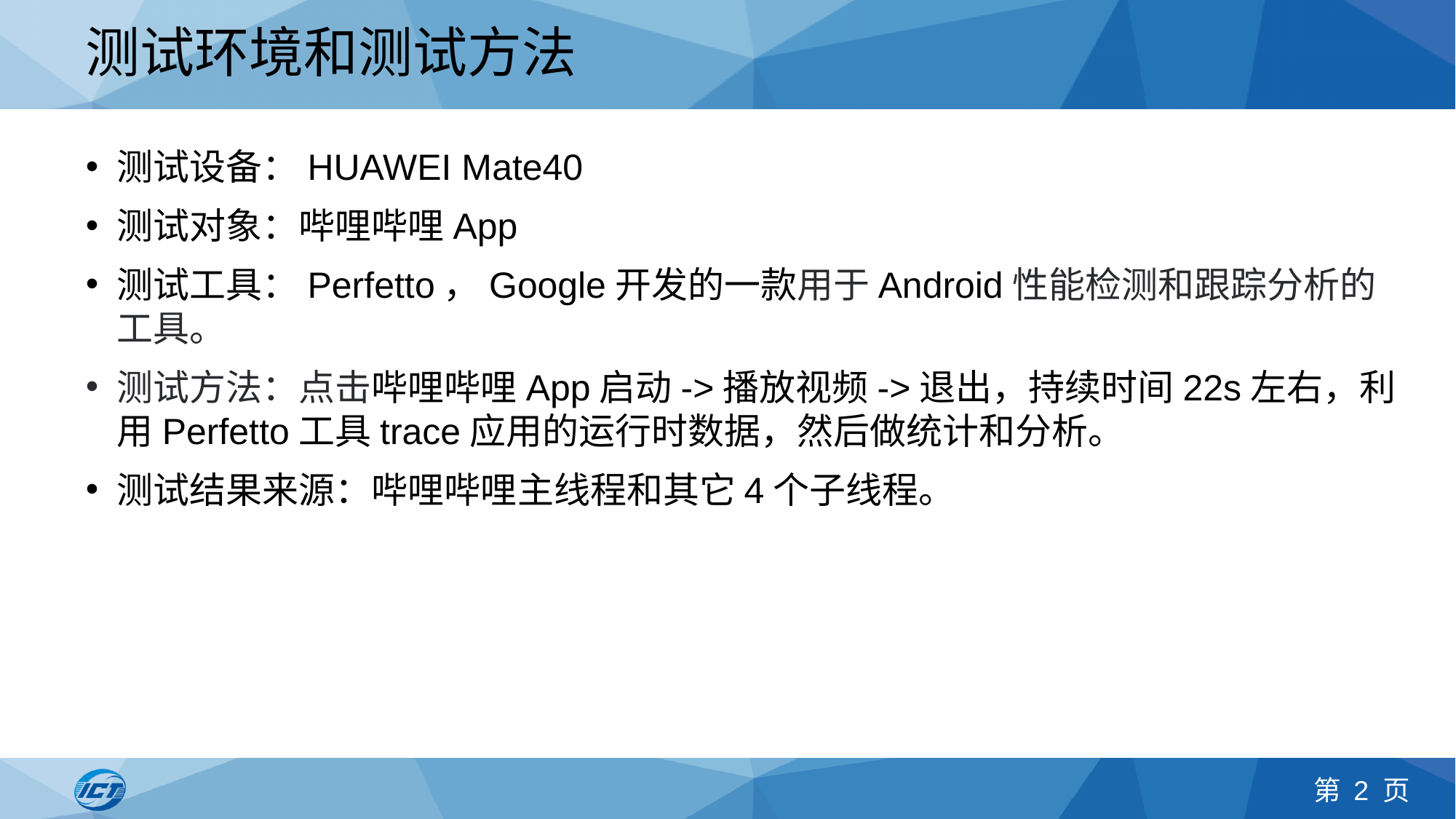

# 测试环境和测试方法
测试设备：HUAWEI Mate40
测试对象：哔哩哔哩App
测试工具：Perfetto，Google开发的一款用于Android性能检测和跟踪分析的工具。
测试方法：点击哔哩哔哩App启动->播放视频->退出，持续时间22s左右，利用Perfetto工具trace应用的运行时数据，然后做统计和分析。
测试结果来源：哔哩哔哩主线程和其它4个子线程。
第 2 页